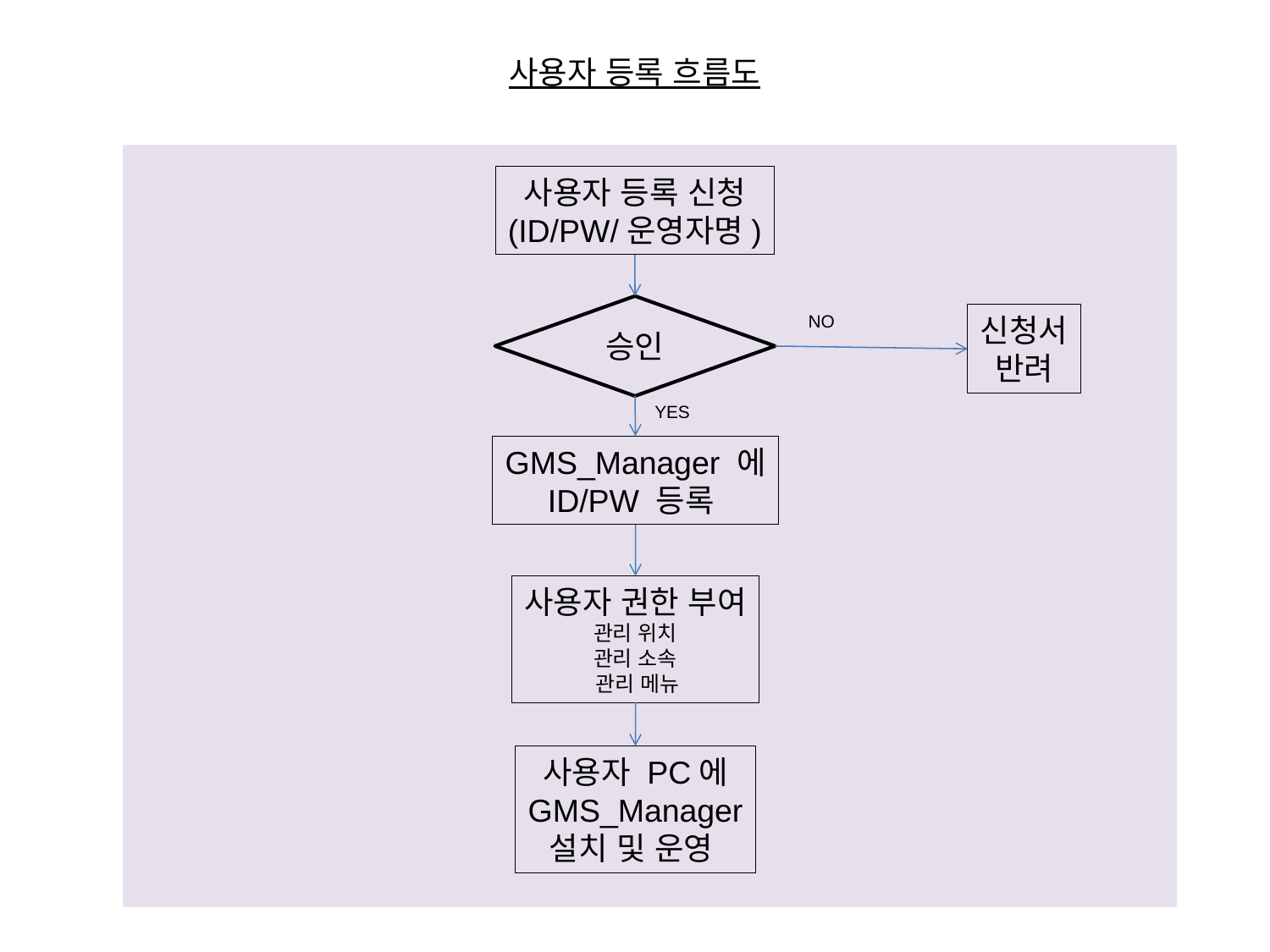

사용자 등록 흐름도

사용자 등록 신청
(ID/PW/운영자명)
승인
NO
신청서
반려
YES
GMS_Manager 에
ID/PW 등록
사용자 권한 부여
관리 위치
관리 소속
 관리 메뉴
사용자 PC에
GMS_Manager
설치 및 운영